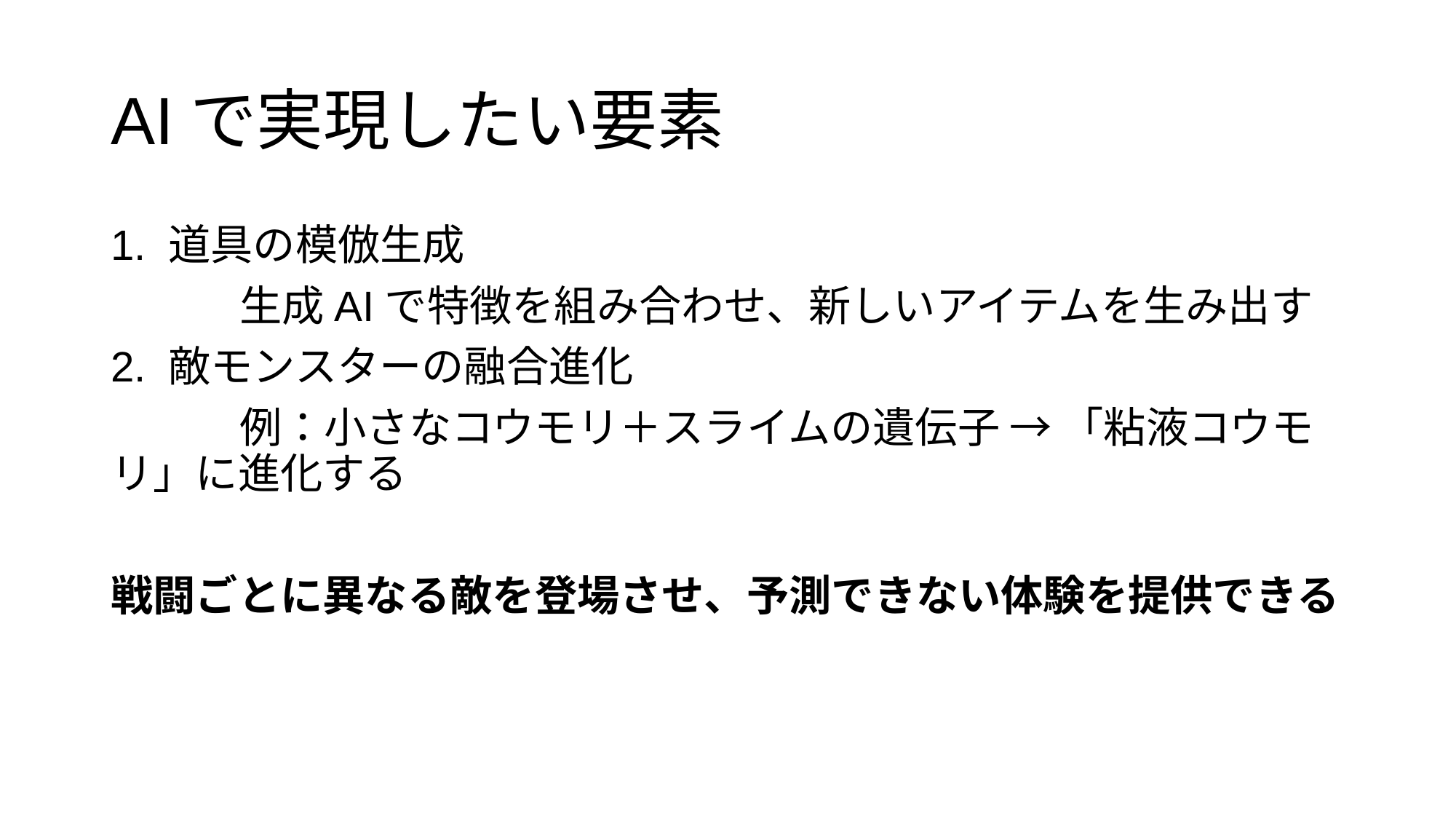

# AIで実現したい要素
1. 道具の模倣生成
	 生成AIで特徴を組み合わせ、新しいアイテムを生み出す
2. 敵モンスターの融合進化
	 例：小さなコウモリ＋スライムの遺伝子 → 「粘液コウモリ」に進化する

戦闘ごとに異なる敵を登場させ、予測できない体験を提供できる